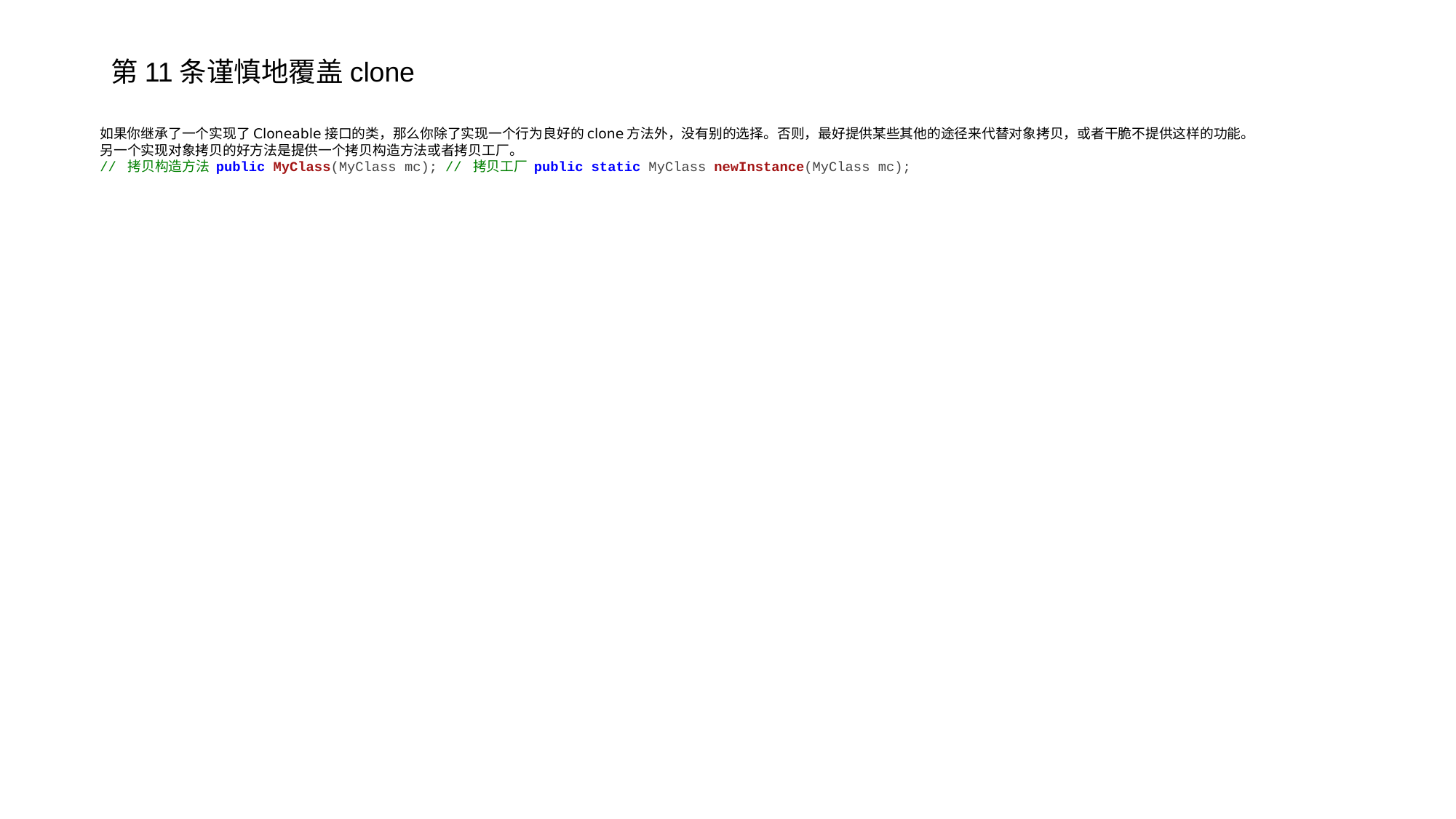

# 第11条谨慎地覆盖clone
如果你继承了一个实现了Cloneable接口的类，那么你除了实现一个行为良好的clone方法外，没有别的选择。否则，最好提供某些其他的途径来代替对象拷贝，或者干脆不提供这样的功能。
另一个实现对象拷贝的好方法是提供一个拷贝构造方法或者拷贝工厂。
// 拷贝构造方法 public MyClass(MyClass mc); // 拷贝工厂 public static MyClass newInstance(MyClass mc);